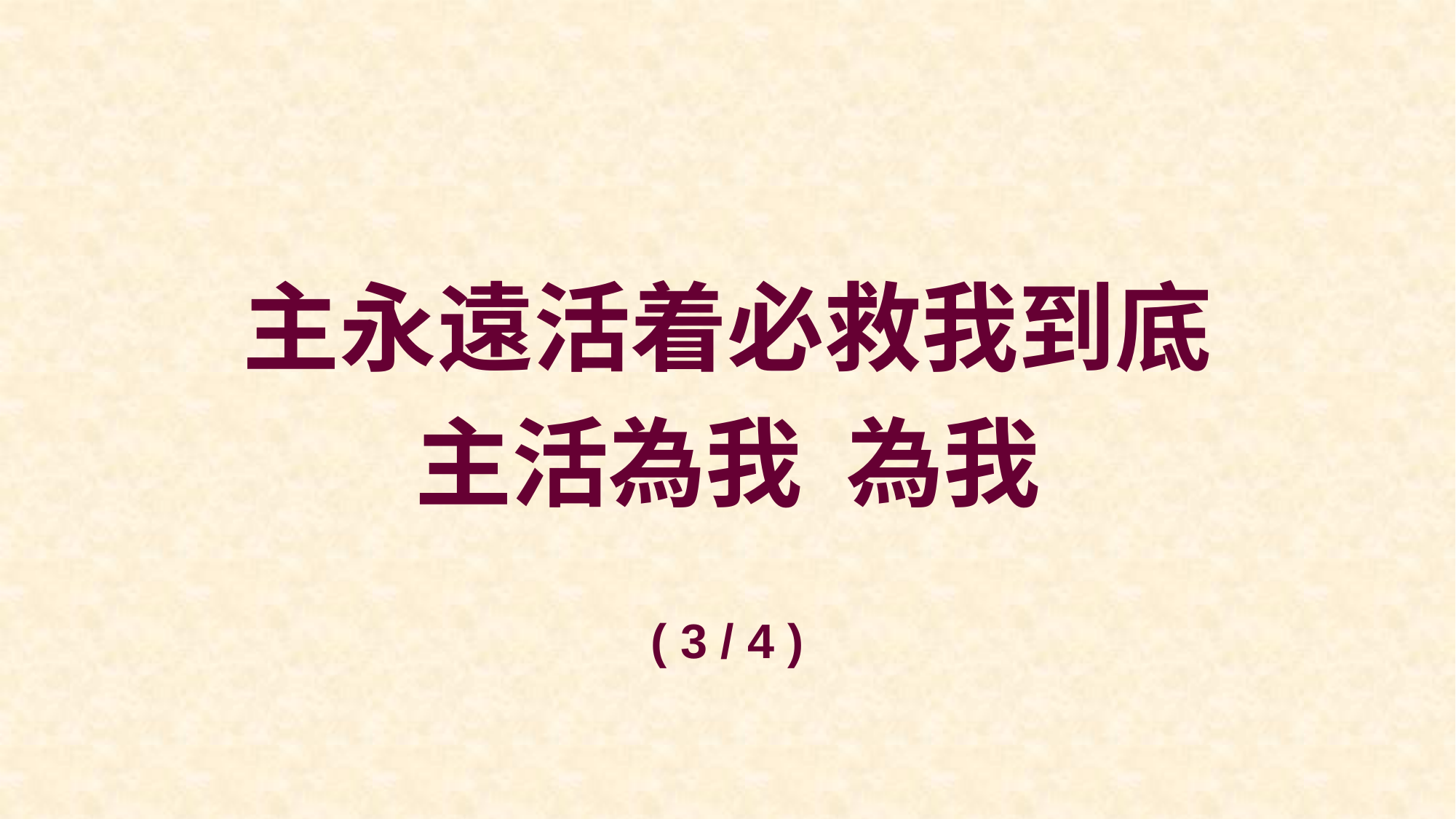

主永遠活着必救我到底
主活為我  為我
( 3 / 4 )